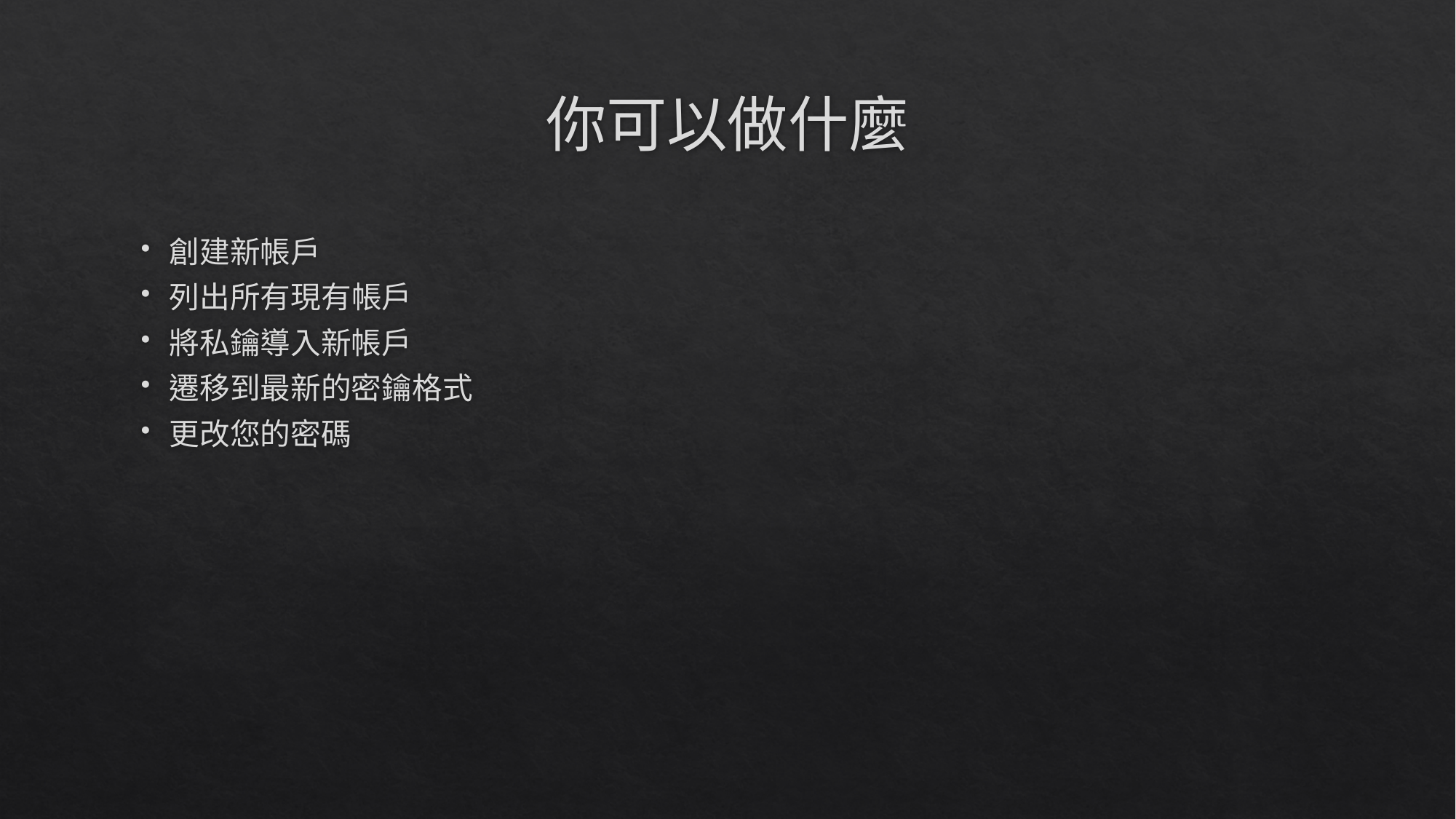

# 你可以做什麼
創建新帳戶
列出所有現有帳戶
將私鑰導入新帳戶
遷移到最新的密鑰格式
更改您的密碼